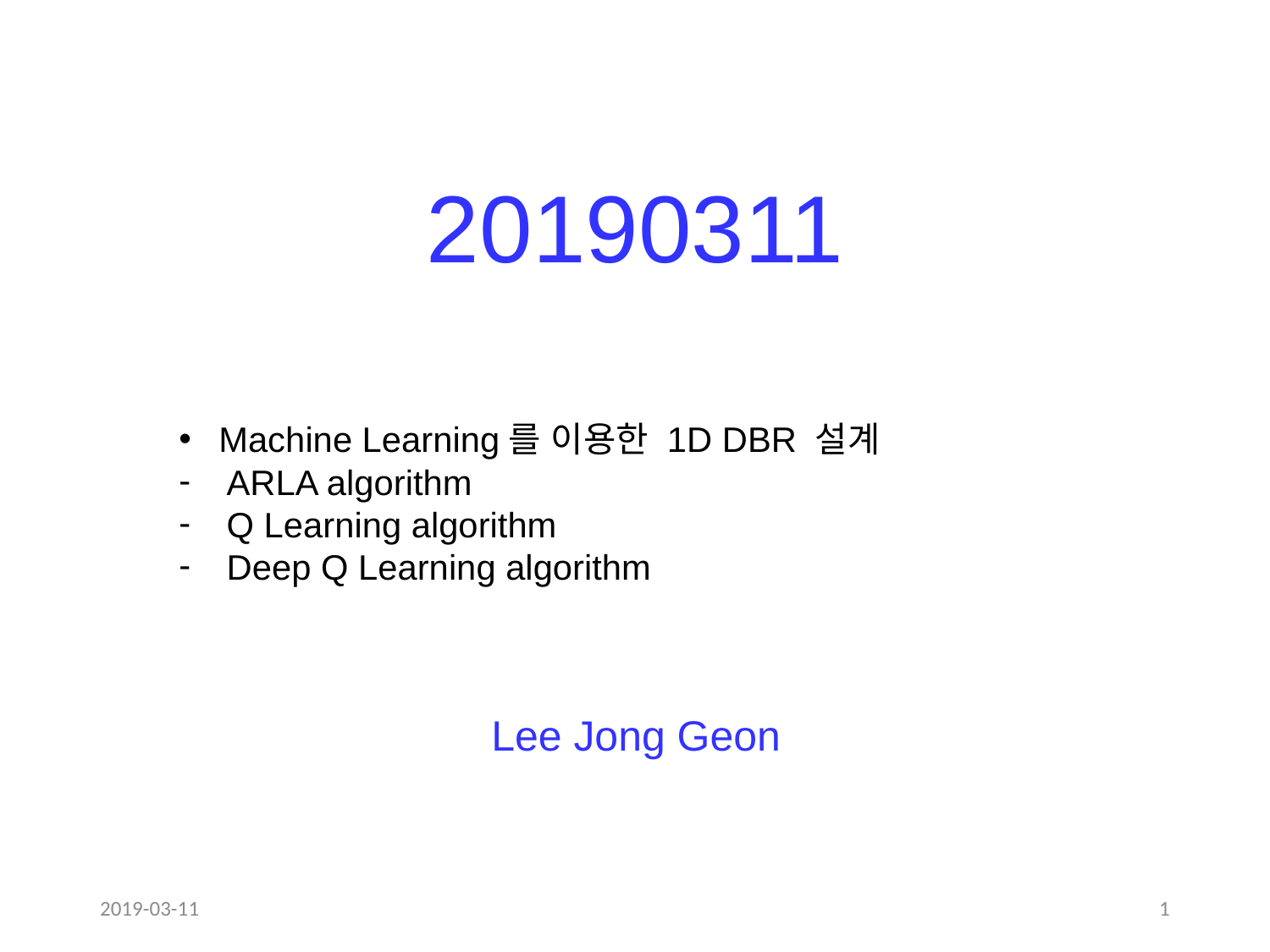

20190311
Machine Learning를 이용한 1D DBR 설계
ARLA algorithm
Q Learning algorithm
Deep Q Learning algorithm

Lee Jong Geon
2019-03-11
1